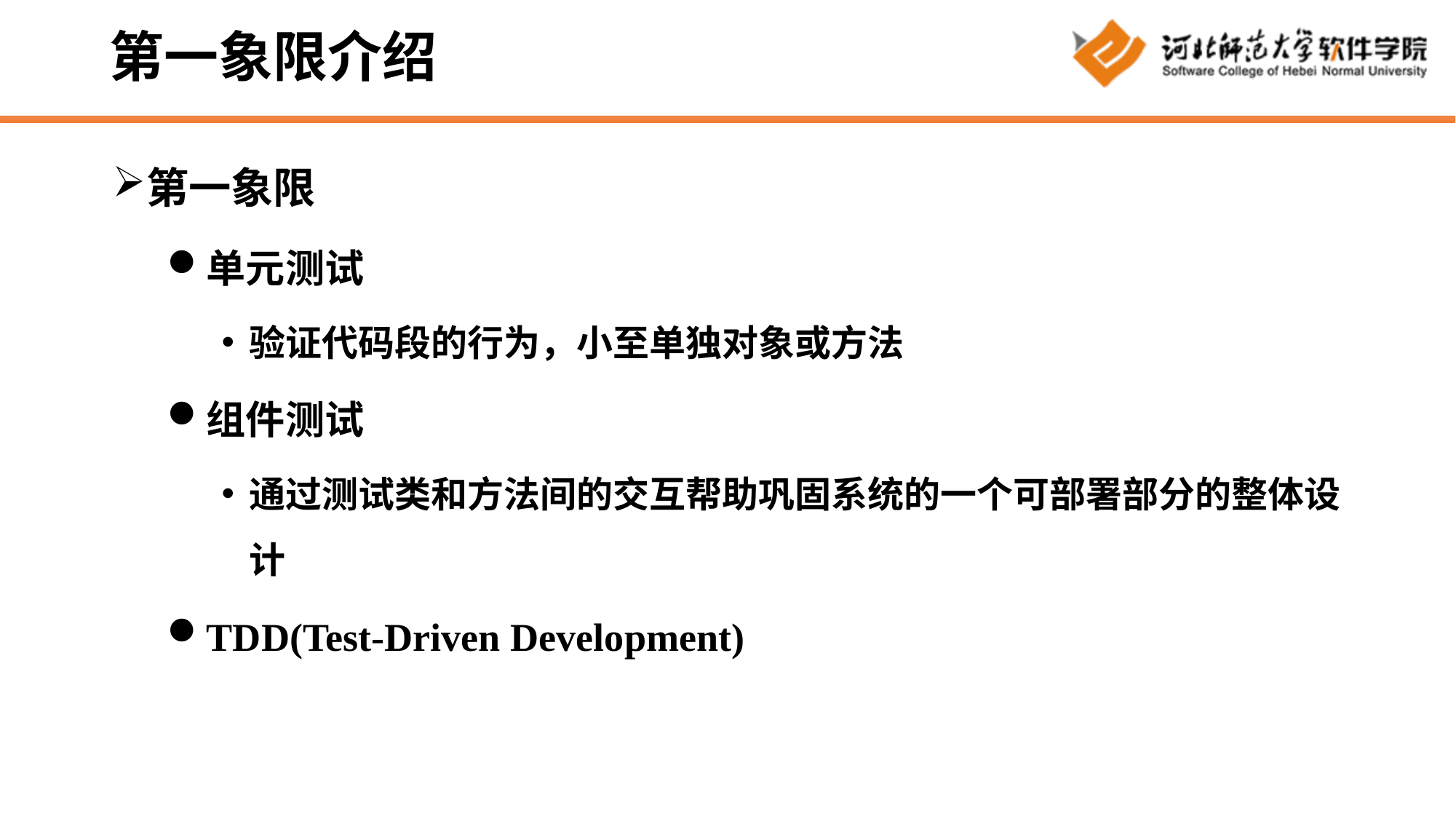

# 第一象限介绍
第一象限
单元测试
验证代码段的行为，小至单独对象或方法
组件测试
通过测试类和方法间的交互帮助巩固系统的一个可部署部分的整体设计
TDD(Test-Driven Development)